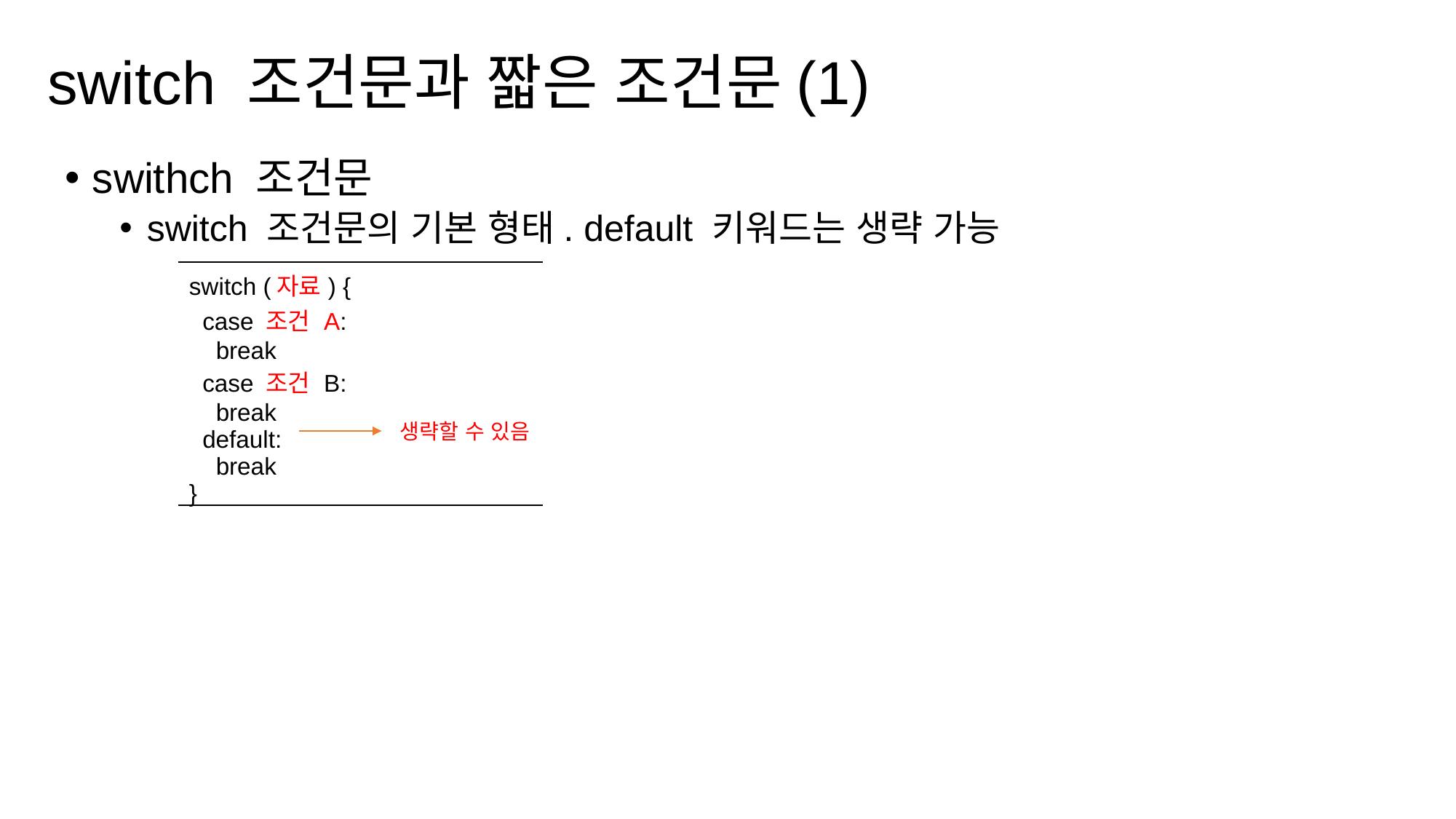

switch 조건문과 짧은 조건문(1)
swithch 조건문
switch 조건문의 기본 형태. default 키워드는 생략 가능

| switch (자료) { case 조건 A: break case 조건 B: break default: break } |
| --- |
생략할 수 있음